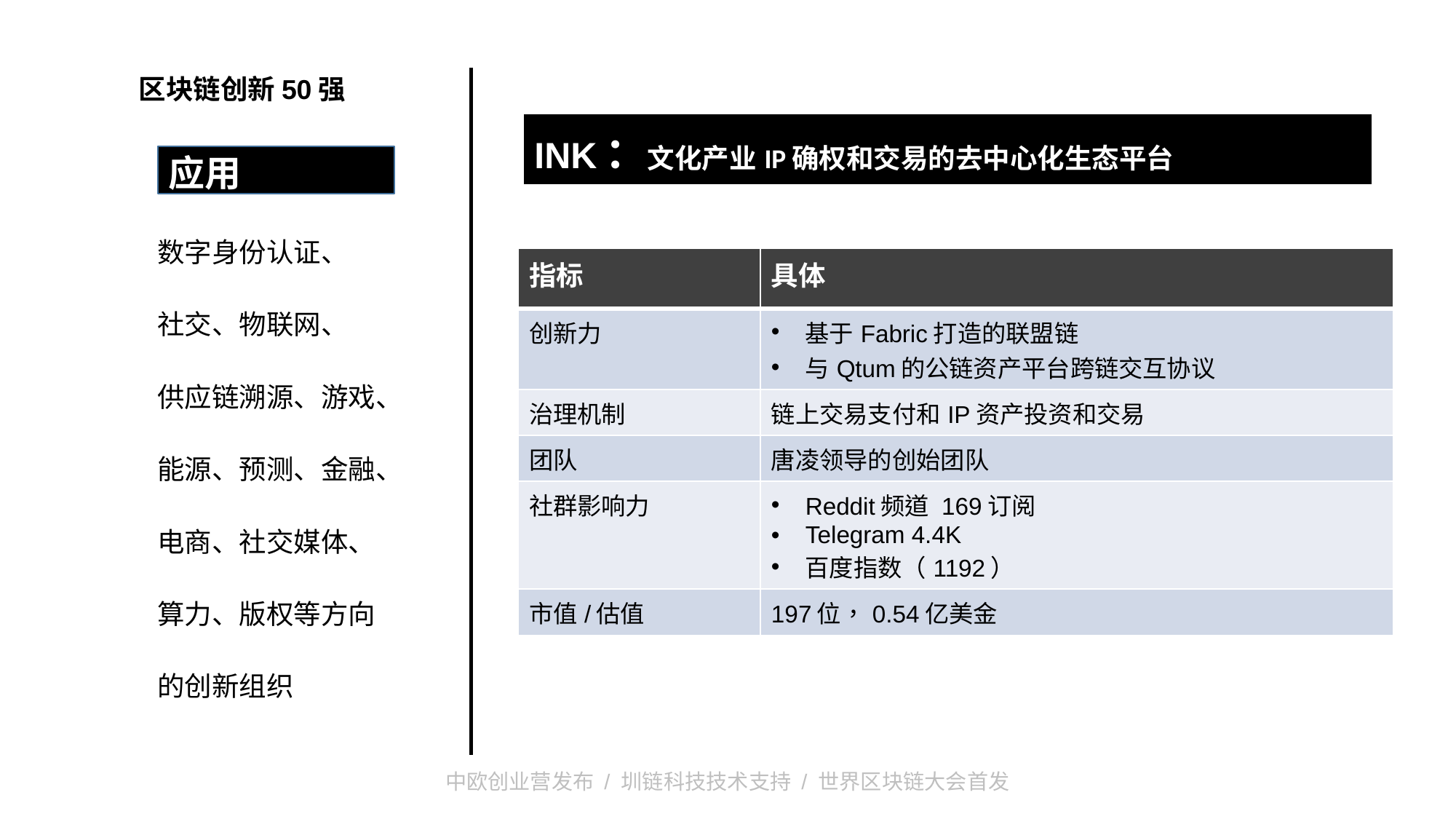

区块链创新50强
| INK：文化产业IP确权和交易的去中心化生态平台 |
| --- |
|  |
应用
数字身份认证、
社交、物联网、
供应链溯源、游戏、
能源、预测、金融、
电商、社交媒体、
算力、版权等方向
的创新组织
| 指标 | 具体 |
| --- | --- |
| 创新力 | 基于Fabric打造的联盟链 与Qtum的公链资产平台跨链交互协议 |
| 治理机制 | 链上交易支付和IP资产投资和交易 |
| 团队 | 唐凌领导的创始团队 |
| 社群影响力 | Reddit频道 169订阅 Telegram 4.4K 百度指数（1192） |
| 市值/估值 | 197位，0.54亿美金 |
中欧创业营发布 / 圳链科技技术支持 / 世界区块链大会首发